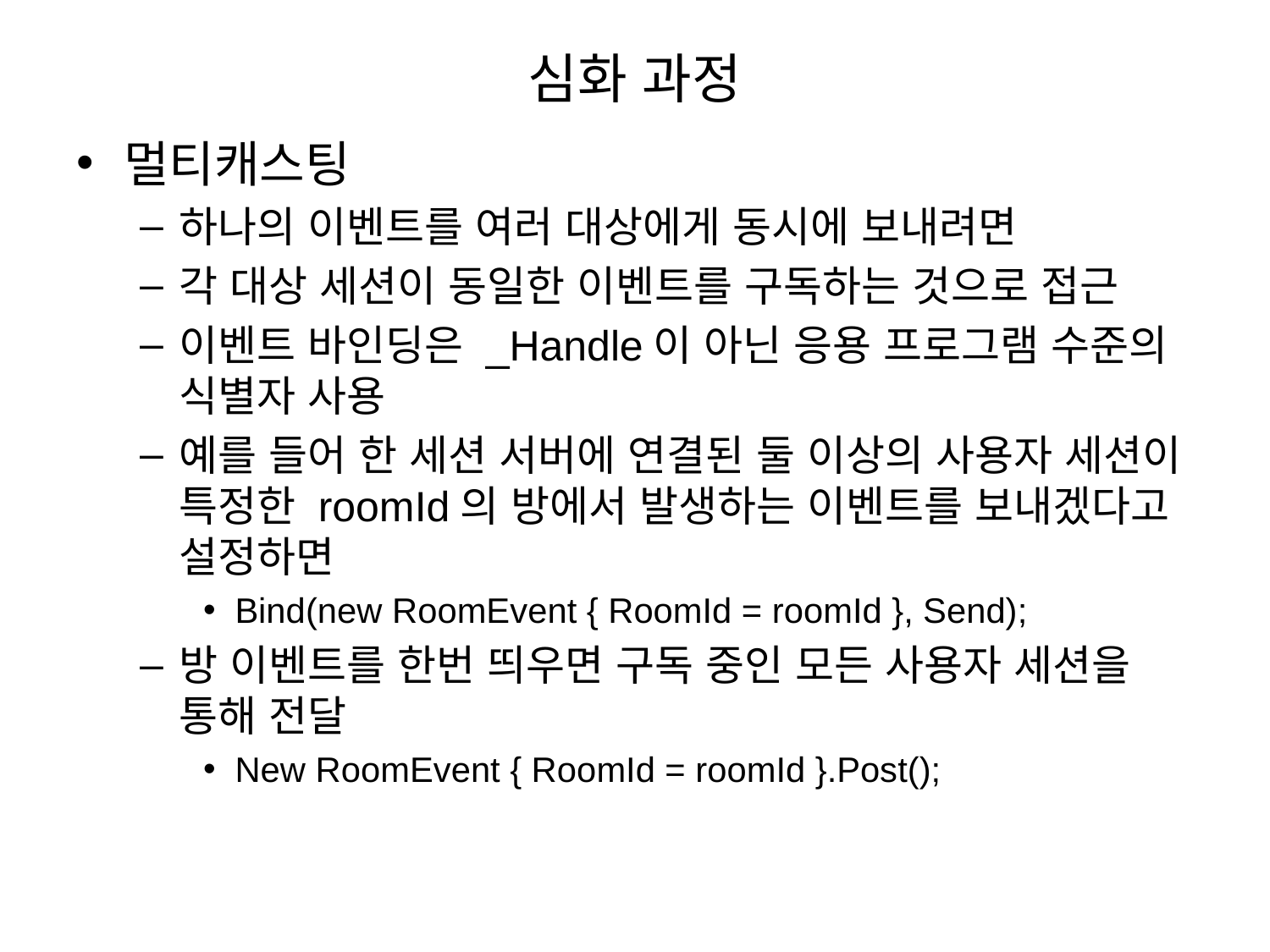

# 심화 과정
멀티캐스팅
하나의 이벤트를 여러 대상에게 동시에 보내려면
각 대상 세션이 동일한 이벤트를 구독하는 것으로 접근
이벤트 바인딩은 _Handle이 아닌 응용 프로그램 수준의 식별자 사용
예를 들어 한 세션 서버에 연결된 둘 이상의 사용자 세션이 특정한 roomId의 방에서 발생하는 이벤트를 보내겠다고 설정하면
Bind(new RoomEvent { RoomId = roomId }, Send);
방 이벤트를 한번 띄우면 구독 중인 모든 사용자 세션을 통해 전달
New RoomEvent { RoomId = roomId }.Post();